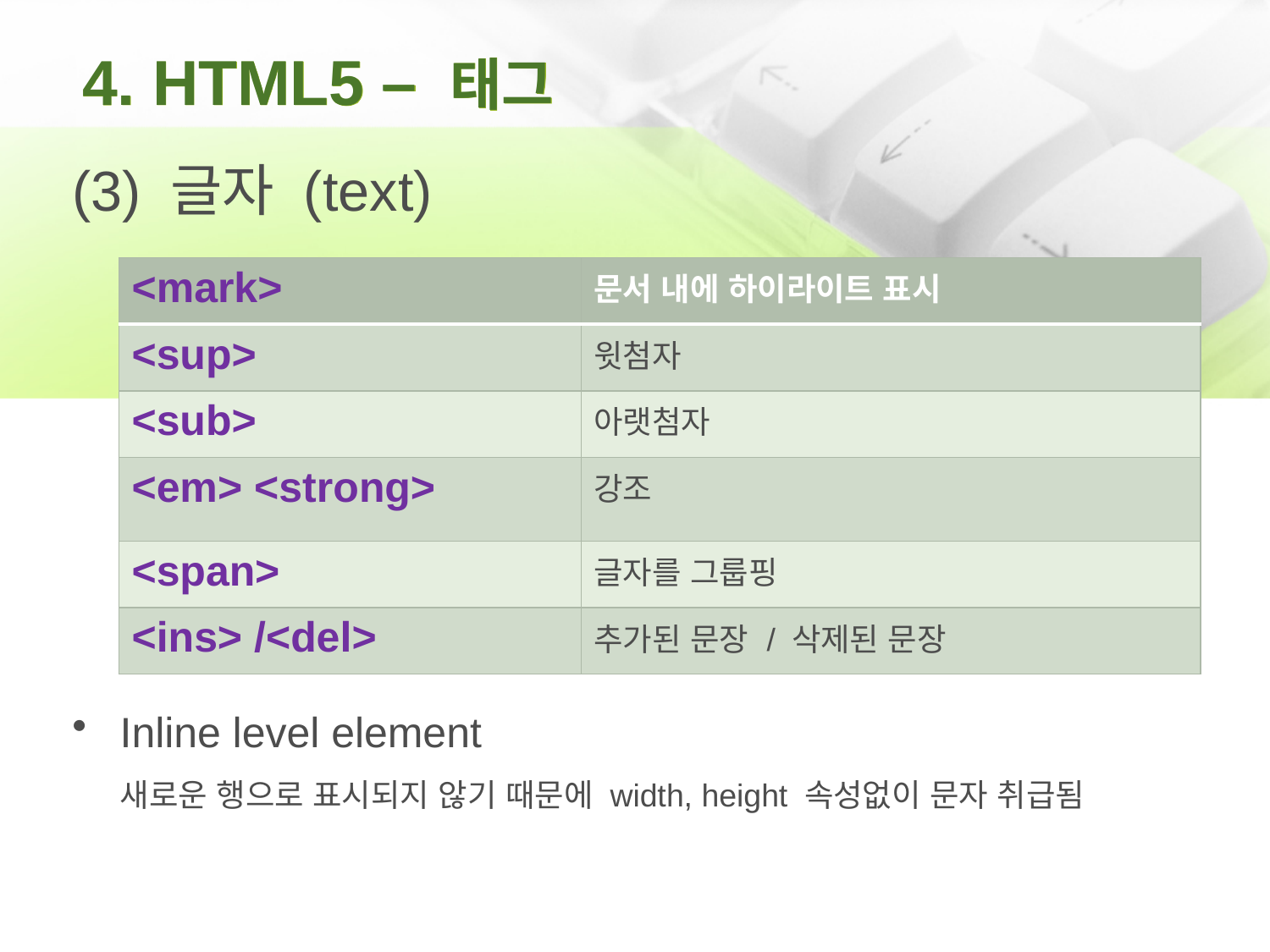

# 4. HTML5 – 태그
(3) 글자 (text)

Inline level element
	새로운 행으로 표시되지 않기 때문에 width, height 속성없이 문자 취급됨
| <mark> | 문서 내에 하이라이트 표시 |
| --- | --- |
| <sup> | 윗첨자 |
| <sub> | 아랫첨자 |
| <em> <strong> | 강조 |
| <span> | 글자를 그룹핑 |
| <ins> /<del> | 추가된 문장 / 삭제된 문장 |